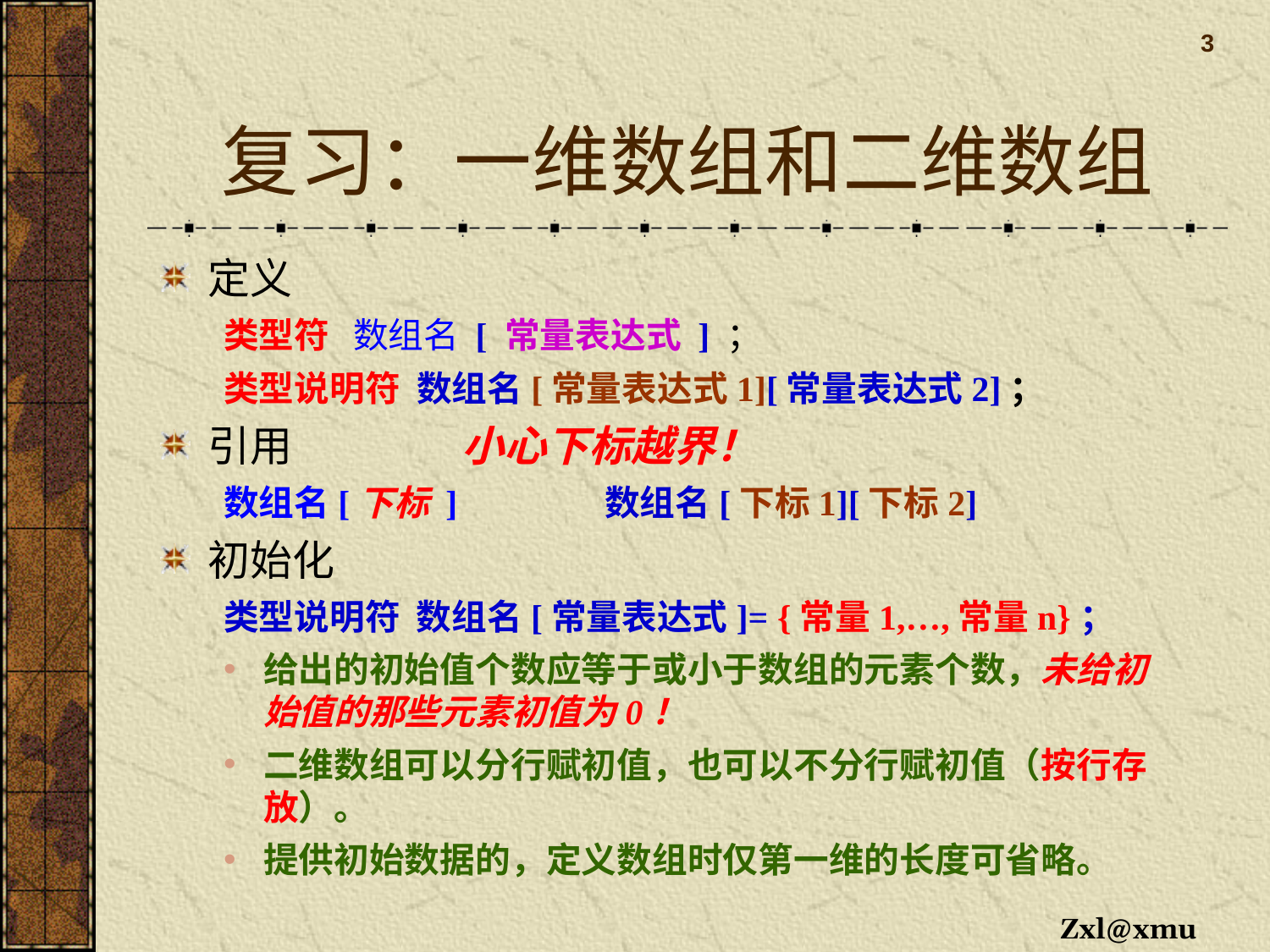

3
# 复习：一维数组和二维数组
定义
类型符   数组名 [ 常量表达式 ] ；
类型说明符  数组名[常量表达式1][常量表达式2]；
引用		小心下标越界！
数组名[下标 ]		数组名[下标1][下标2]
初始化
类型说明符  数组名[常量表达式]= {常量1,…,常量n}；
给出的初始值个数应等于或小于数组的元素个数，未给初始值的那些元素初值为0！
二维数组可以分行赋初值，也可以不分行赋初值（按行存放）。
提供初始数据的，定义数组时仅第一维的长度可省略。